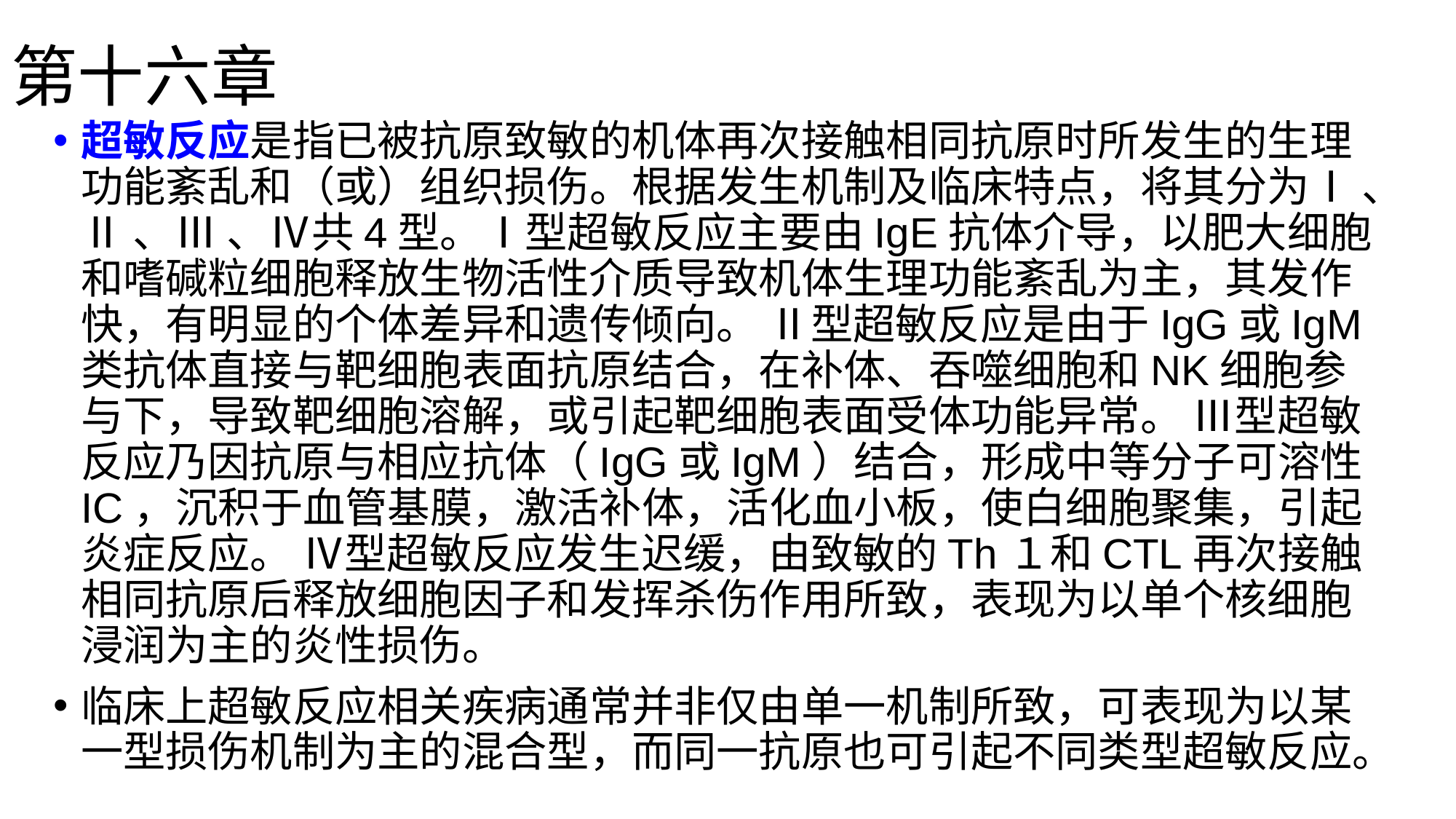

# 第十六章
超敏反应是指已被抗原致敏的机体再次接触相同抗原时所发生的生理功能紊乱和（或）组织损伤。根据发生机制及临床特点，将其分为Ⅰ 、Ⅱ 、Ⅲ 、Ⅳ共4型。Ⅰ型超敏反应主要由IgE抗体介导，以肥大细胞和嗜碱粒细胞释放生物活性介质导致机体生理功能紊乱为主，其发作快，有明显的个体差异和遗传倾向。 Ⅱ型超敏反应是由于IgG或IgM类抗体直接与靶细胞表面抗原结合，在补体、吞噬细胞和NK细胞参与下，导致靶细胞溶解，或引起靶细胞表面受体功能异常。 Ⅲ型超敏反应乃因抗原与相应抗体（IgG或IgM）结合，形成中等分子可溶性IC，沉积于血管基膜，激活补体，活化血小板，使白细胞聚集，引起炎症反应。 Ⅳ型超敏反应发生迟缓，由致敏的Th１和CTL再次接触相同抗原后释放细胞因子和发挥杀伤作用所致，表现为以单个核细胞浸润为主的炎性损伤。
临床上超敏反应相关疾病通常并非仅由单一机制所致，可表现为以某一型损伤机制为主的混合型，而同一抗原也可引起不同类型超敏反应。